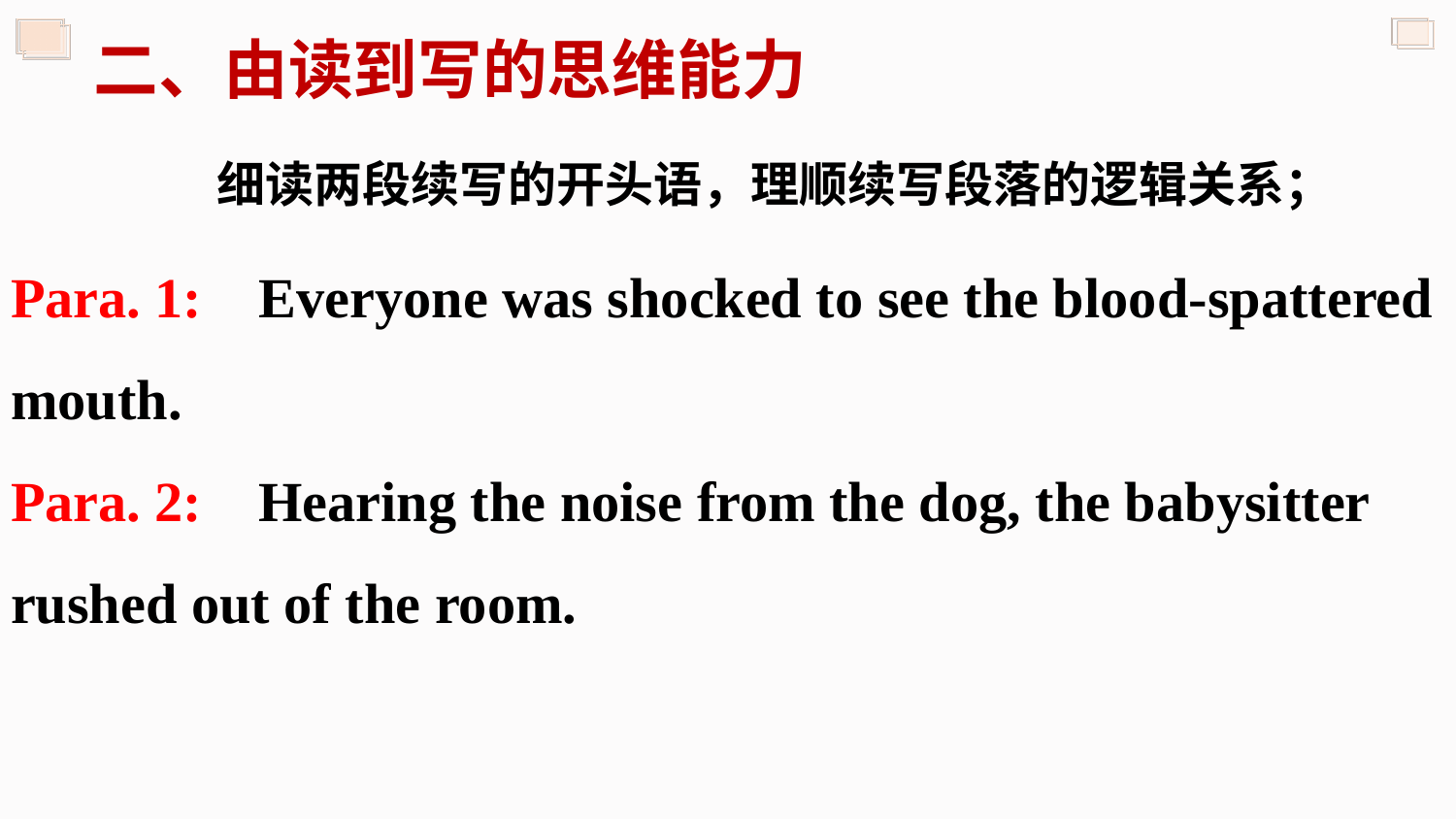

二、由读到写的思维能力
细读两段续写的开头语，理顺续写段落的逻辑关系；
Para. 1:    Everyone was shocked to see the blood-spattered mouth.
Para. 2:    Hearing the noise from the dog, the babysitter rushed out of the room.